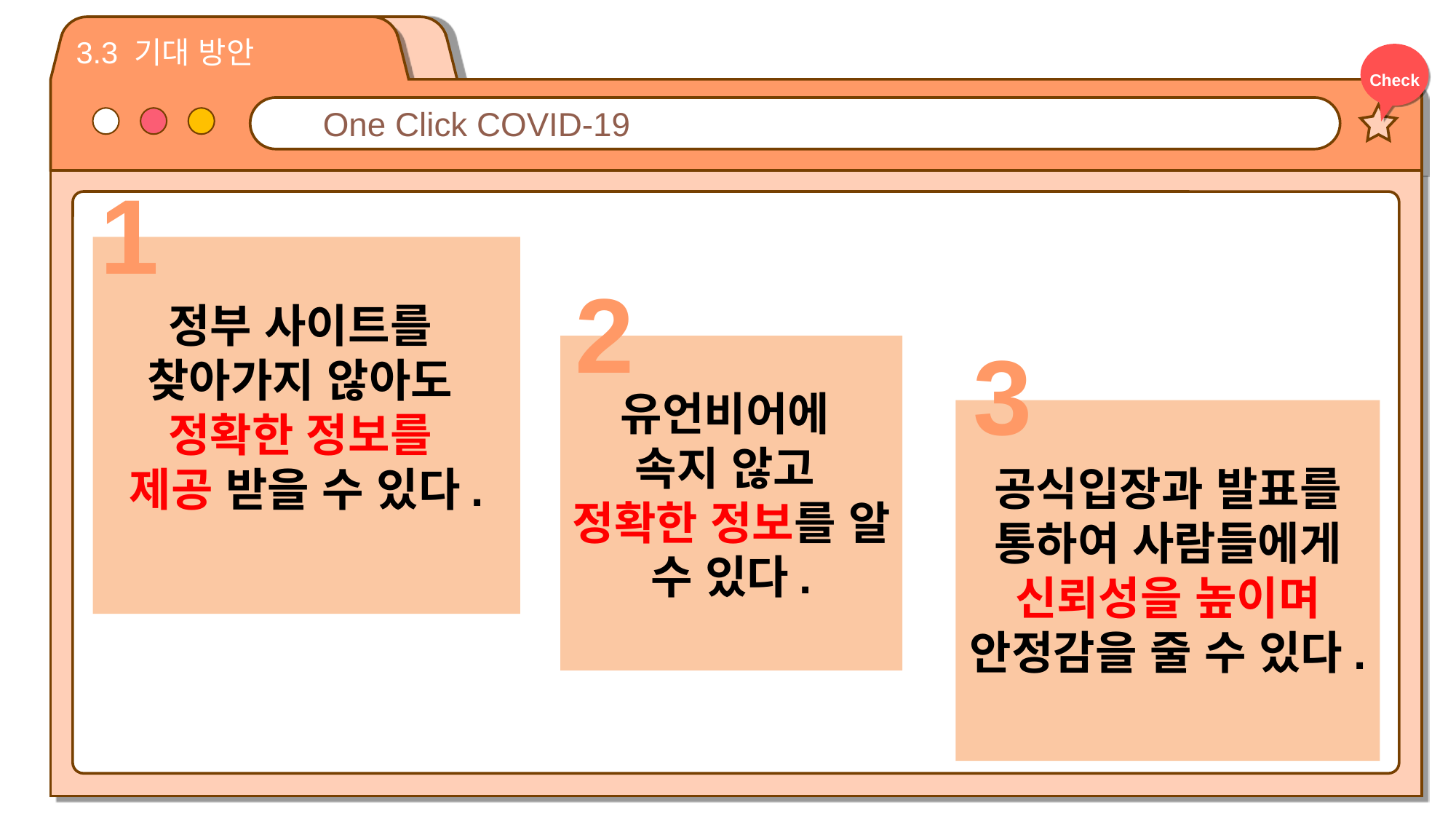

3.3 기대 방안
Check
One Click COVID-19

1

정부 사이트를
찾아가지 않아도
정확한 정보를
제공 받을 수 있다.

2
3

유언비어에
속지 않고
정확한 정보를 알 수 있다.

공식입장과 발표를 통하여 사람들에게 신뢰성을 높이며 안정감을 줄 수 있다.